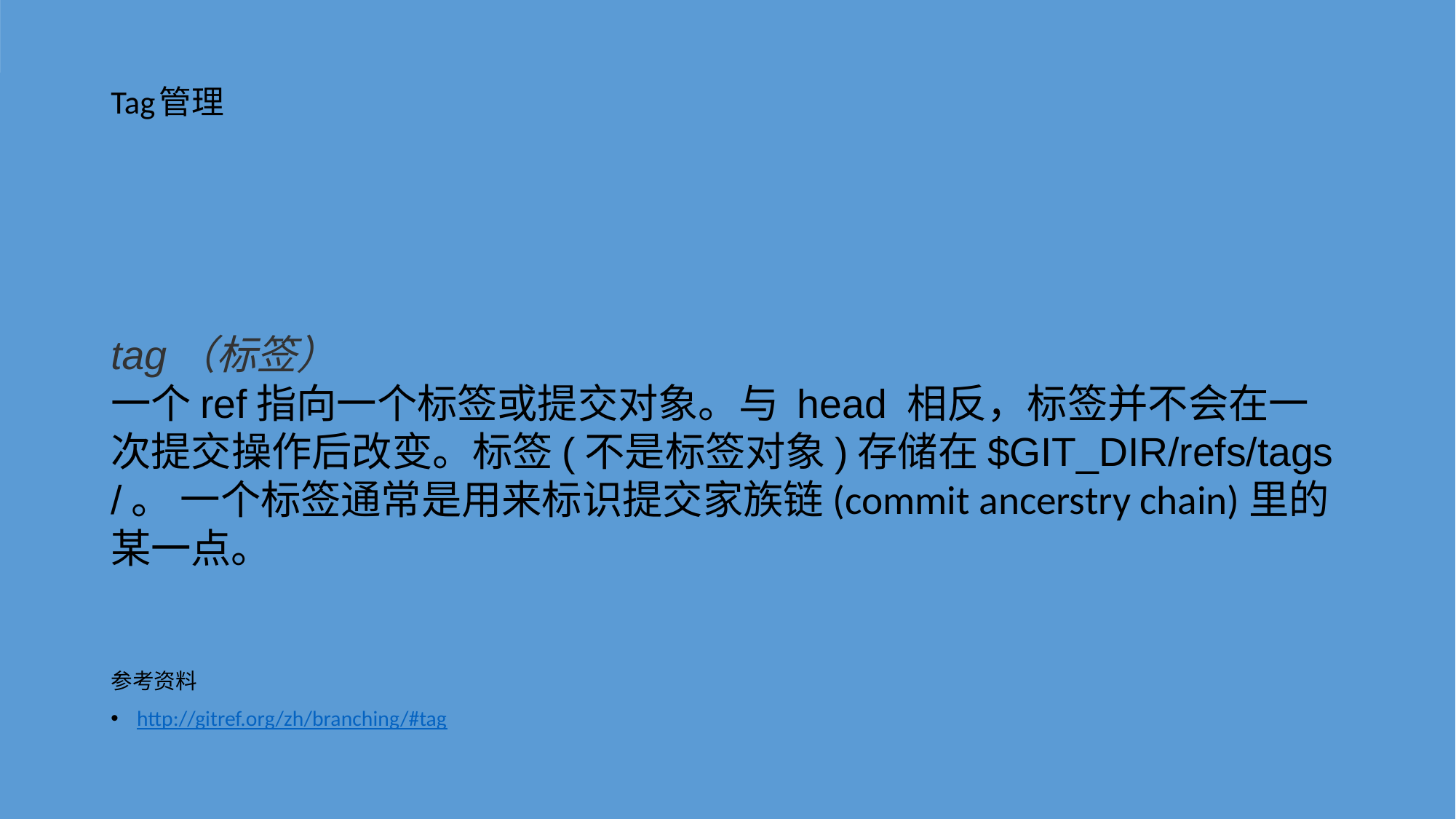

# Tag管理

tag（标签）
一个ref指向一个标签或提交对象。与 head 相反，标签并不会在一次提交操作后改变。标签(不是标签对象)存储在$GIT_DIR/refs/tags/。 一个标签通常是用来标识提交家族链(commit ancerstry chain)里的某一点。

参考资料
http://gitref.org/zh/branching/#tag